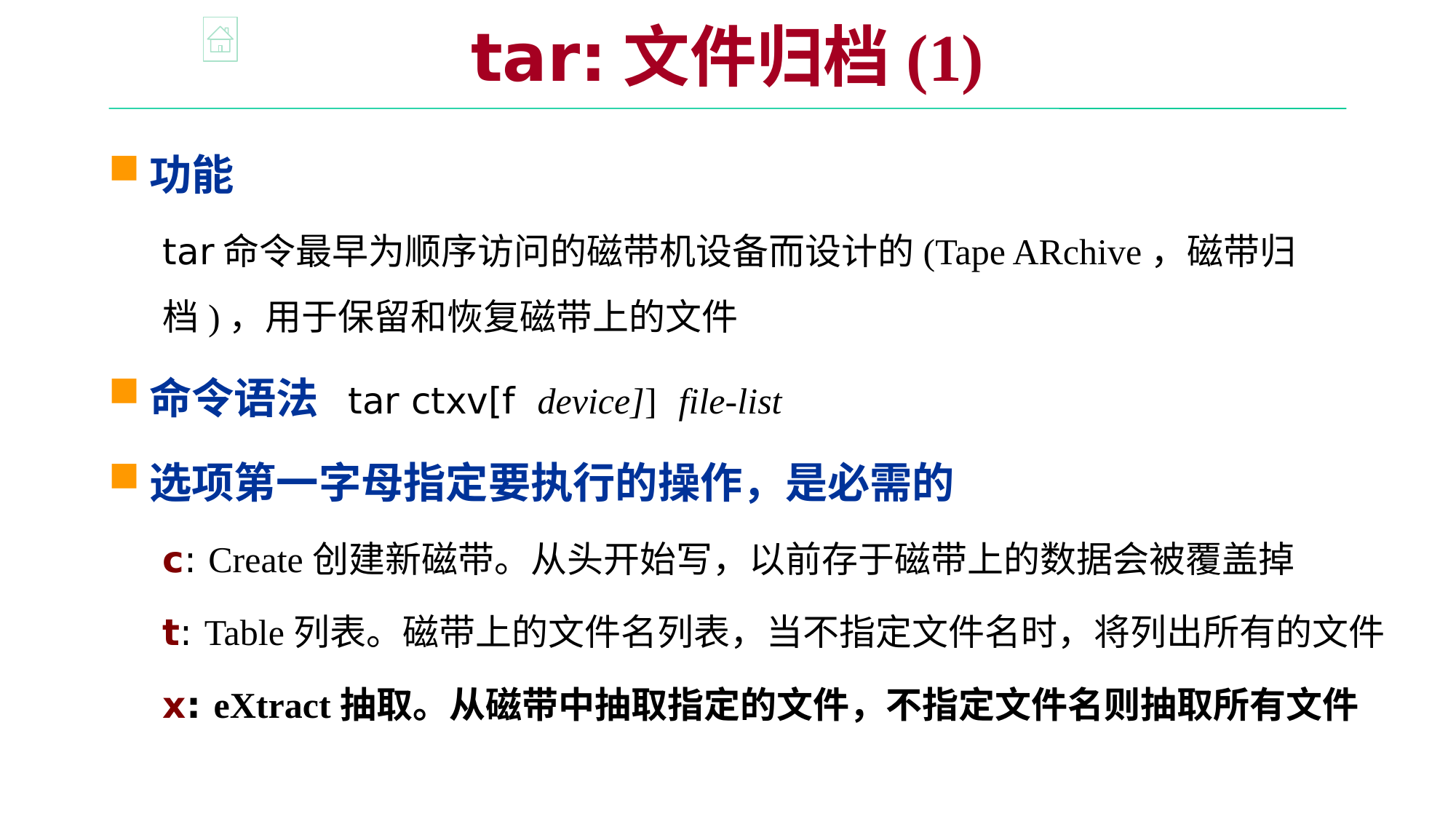

tar:文件归档(1)

功能
tar命令最早为顺序访问的磁带机设备而设计的(Tape ARchive，磁带归档)，用于保留和恢复磁带上的文件
命令语法  tar ctxv[f device]] file-list
选项第一字母指定要执行的操作，是必需的
c: Create创建新磁带。从头开始写，以前存于磁带上的数据会被覆盖掉
t: Table列表。磁带上的文件名列表，当不指定文件名时，将列出所有的文件
x: eXtract抽取。从磁带中抽取指定的文件，不指定文件名则抽取所有文件